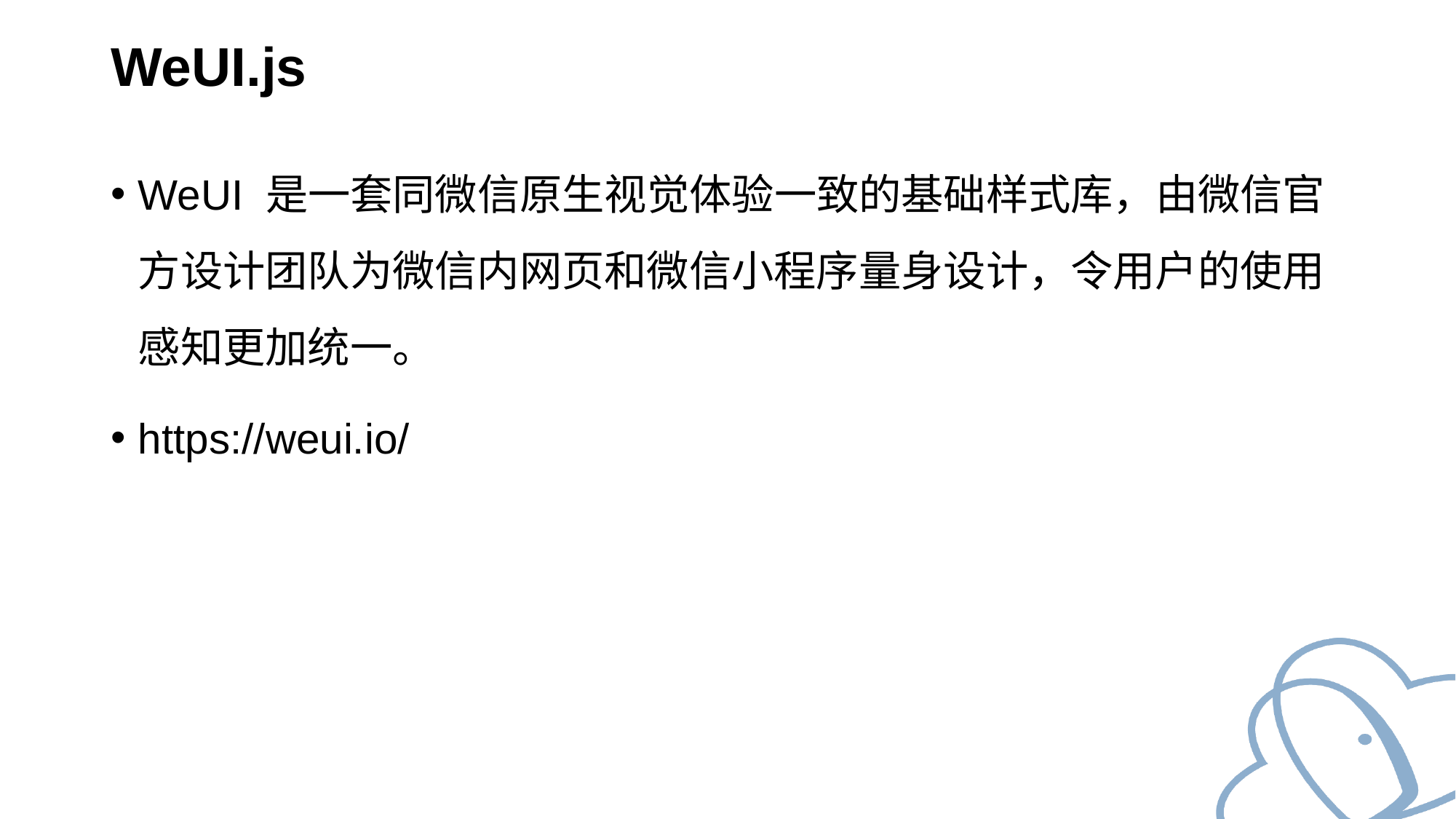

# WeUI.js
WeUI 是一套同微信原生视觉体验一致的基础样式库，由微信官方设计团队为微信内网页和微信小程序量身设计，令用户的使用感知更加统一。
https://weui.io/